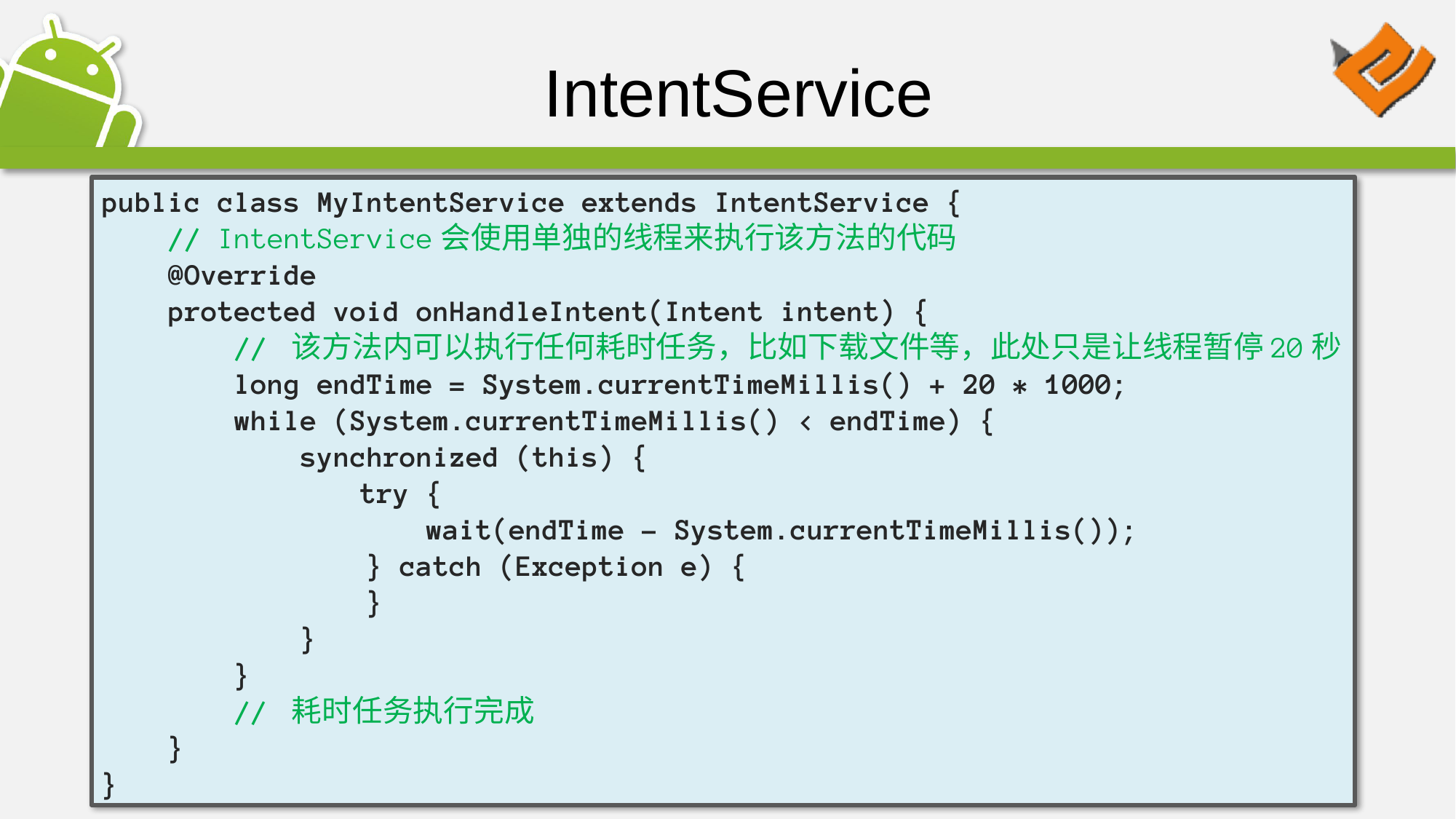

# IntentService
public class MyIntentService extends IntentService {
    // IntentService会使用单独的线程来执行该方法的代码
    @Override
    protected void onHandleIntent(Intent intent) {
        // 该方法内可以执行任何耗时任务，比如下载文件等，此处只是让线程暂停20秒
        long endTime = System.currentTimeMillis() + 20 * 1000;
        while (System.currentTimeMillis() < endTime) {
            synchronized (this) {
	         try {
	             wait(endTime - System.currentTimeMillis());
                } catch (Exception e) {
                }
            }
        }
        // 耗时任务执行完成
    }
}